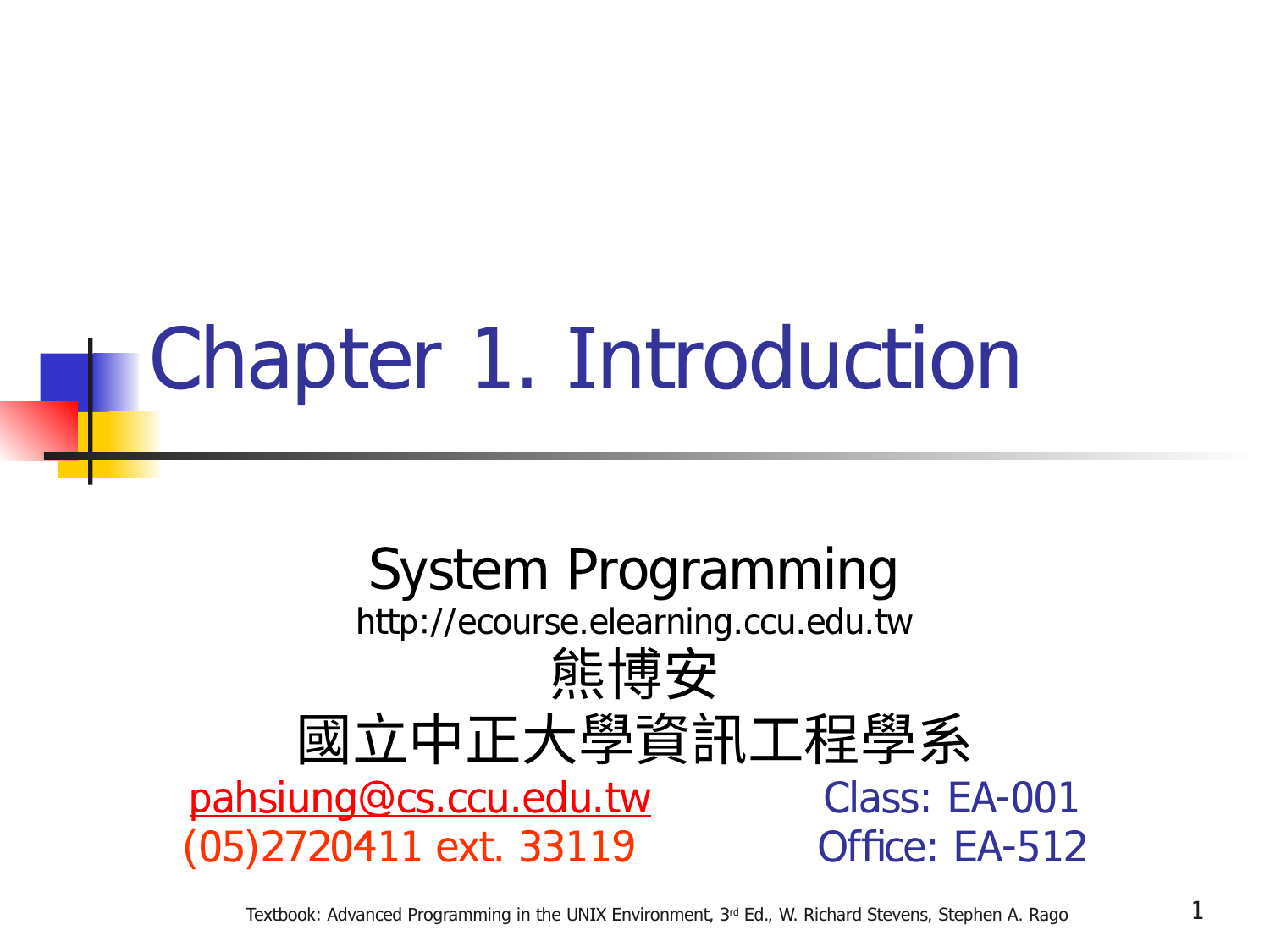

# Chapter 1. Introduction
System Programming
http://ecourse.elearning.ccu.edu.tw
熊博安
國立中正大學資訊工程學系
pahsiung@cs.ccu.edu.tw		Class: EA-001
(05)2720411 ext. 33119		Office: EA-512
Textbook: Advanced Programming in the UNIX Environment, 3rd Ed., W. Richard Stevens, Stephen A. Rago
1